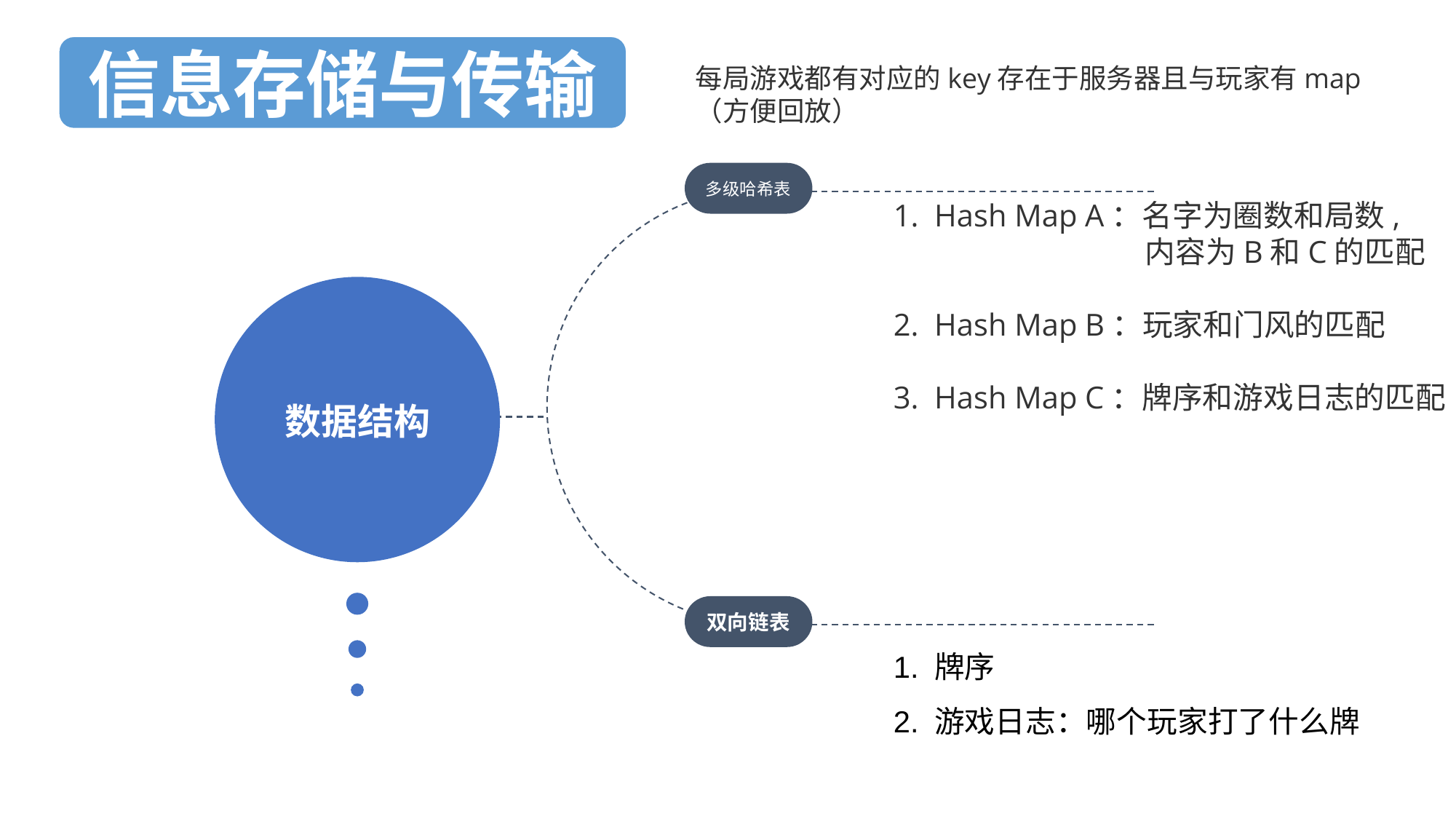

信息存储与传输
每局游戏都有对应的key存在于服务器且与玩家有map
（方便回放）

Hash Map A：名字为圈数和局数,
                          内容为B和C的匹配

Hash Map B：玩家和门风的匹配

Hash Map C：牌序和游戏日志的匹配
多级哈希表

数据结构

双向链表
1. 牌序
2. 游戏日志：哪个玩家打了什么牌